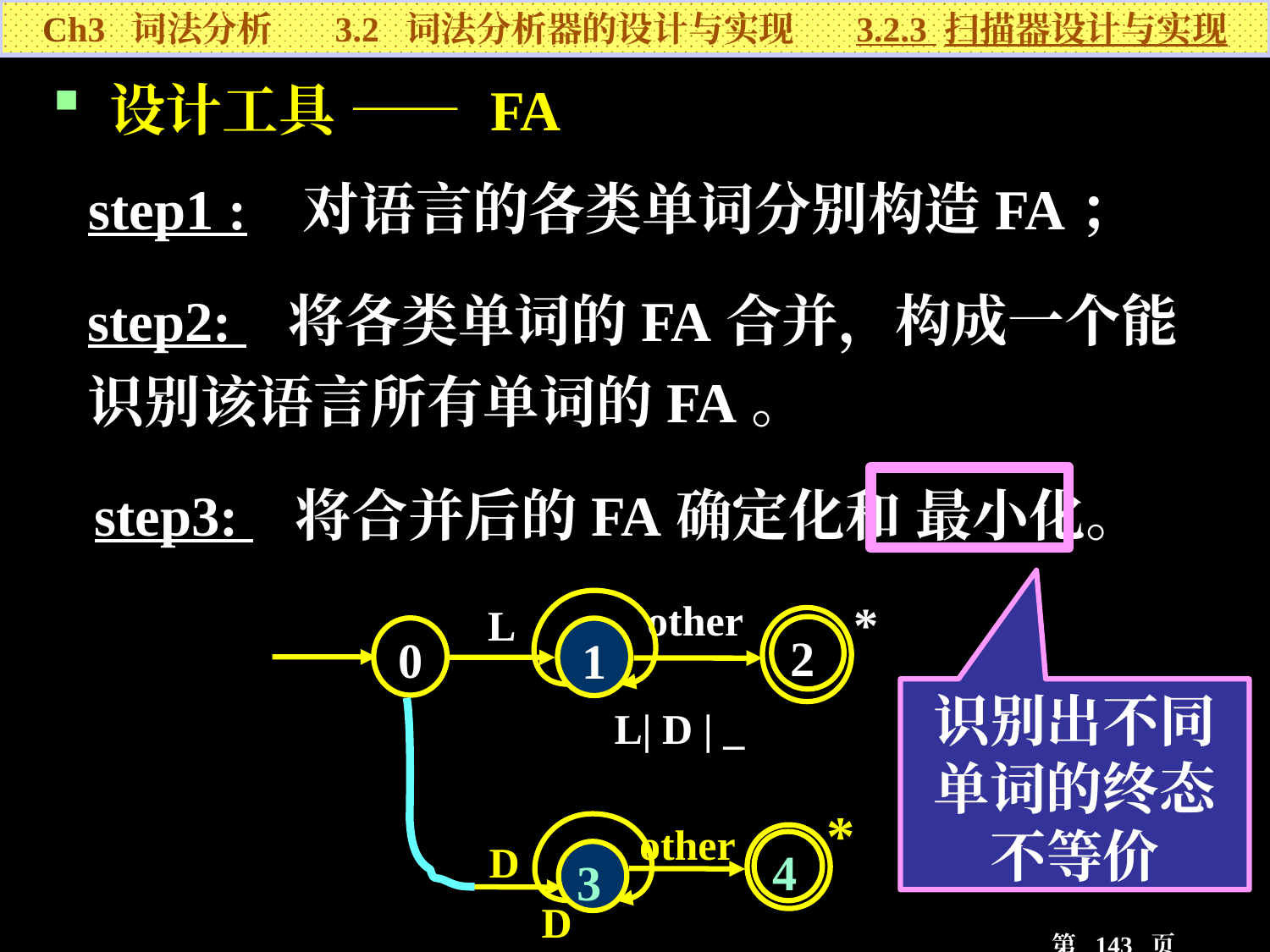

Ch3  词法分析      3.2  词法分析器的设计与实现      3.2.3 扫描器设计与实现
 设计工具 —— FA
step1 :   对语言的各类单词分别构造FA；
step2:   将各类单词的FA合并，构成一个能识别该语言所有单词的FA。
 step3:   将合并后的FA确定化和 最小化。

 other
*
 L

2
0
1

 L| D | _

*
 other

 D
4
3

 D
识别出不同单词的终态不等价